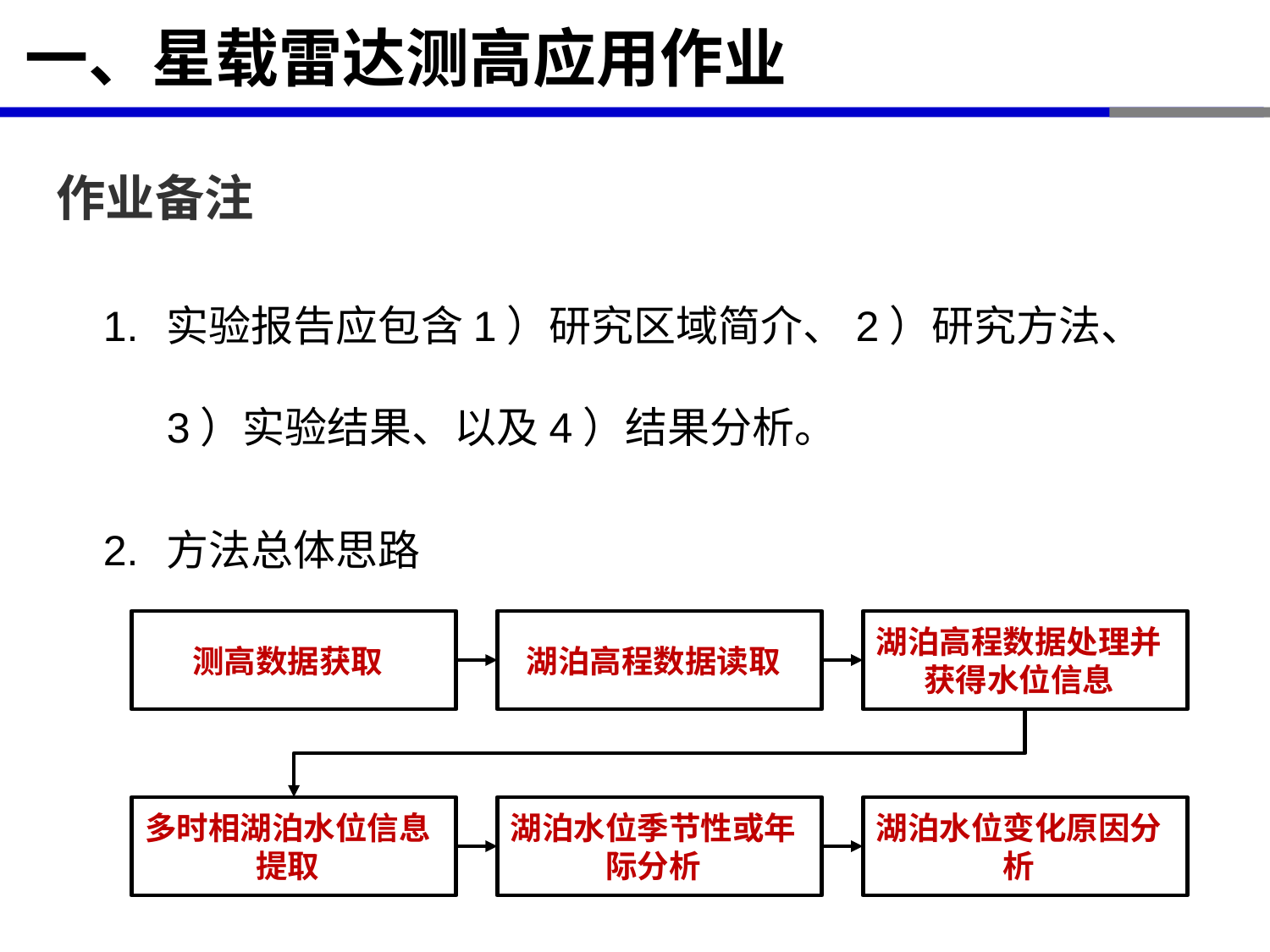

# 一、星载雷达测高应用作业
作业备注
实验报告应包含1）研究区域简介、2）研究方法、3）实验结果、以及4）结果分析。
方法总体思路
测高数据获取
湖泊高程数据读取
湖泊高程数据处理并获得水位信息
多时相湖泊水位信息提取
湖泊水位季节性或年际分析
湖泊水位变化原因分析